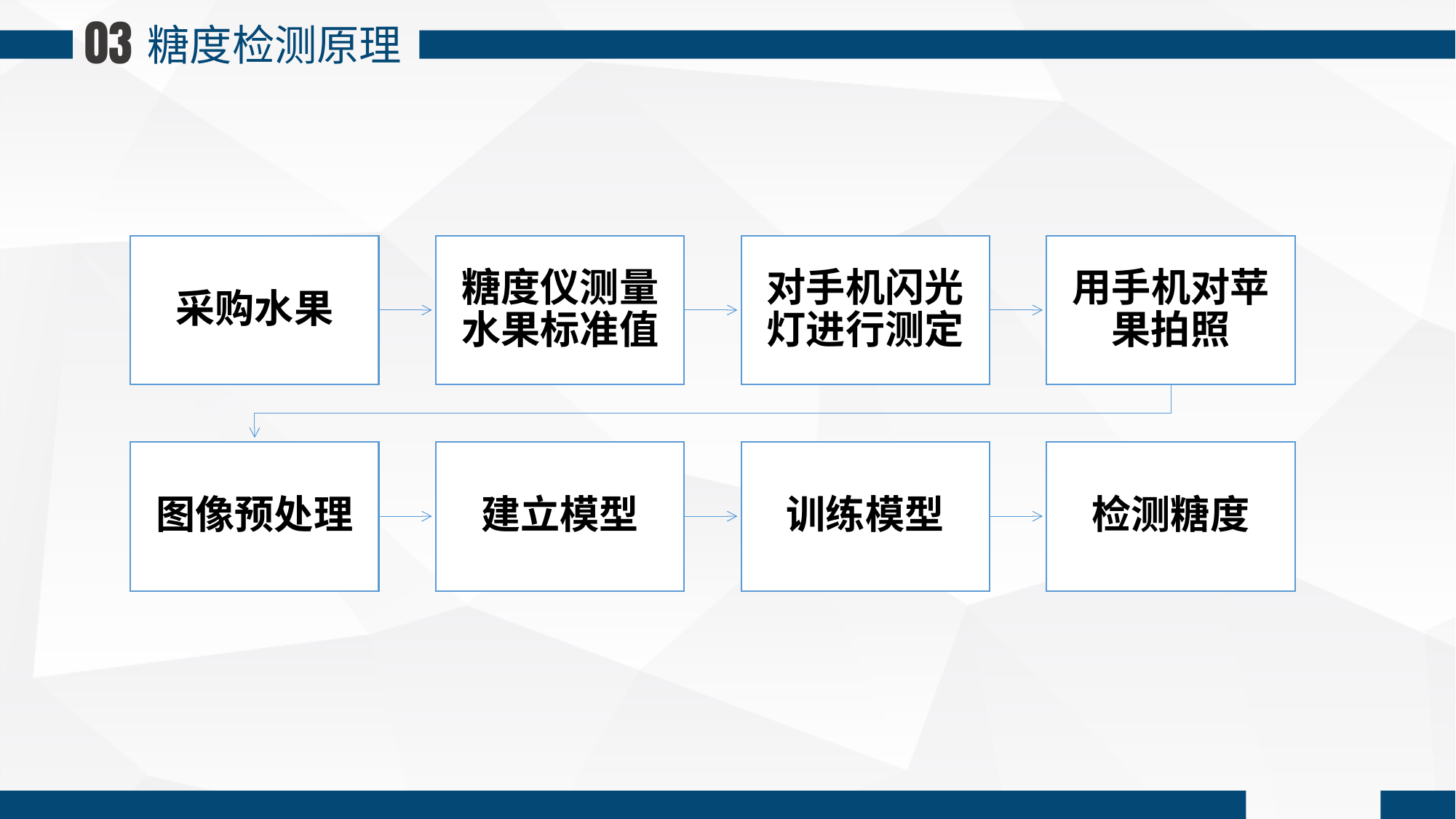

03
糖度检测原理

采购水果

糖度仪测量水果标准值

对手机闪光灯进行测定

用手机对苹果拍照

图像预处理

建立模型

训练模型
检测糖度